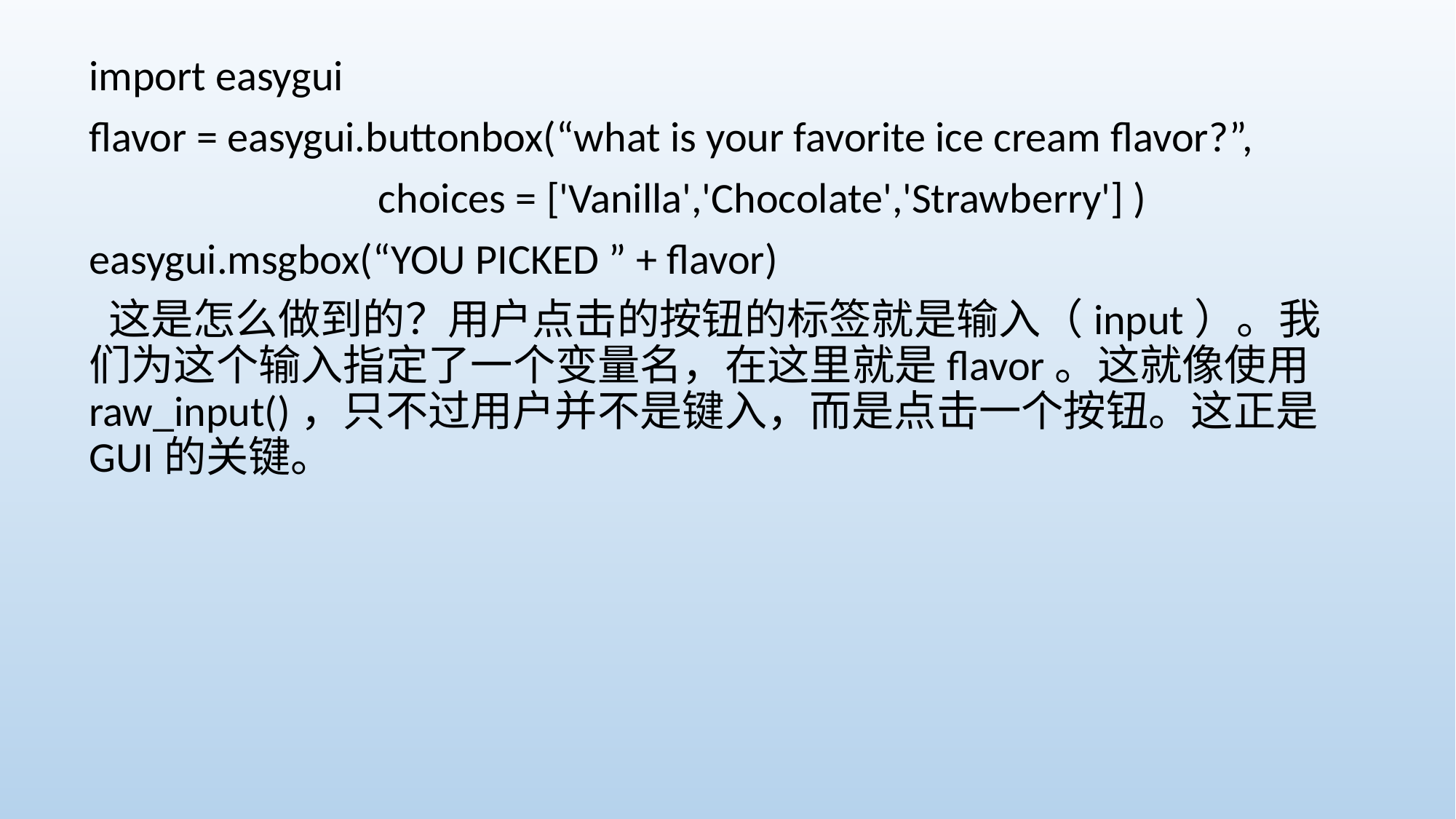

import easygui
flavor = easygui.buttonbox(“what is your favorite ice cream flavor?”,
                              choices = ['Vanilla','Chocolate','Strawberry'] )
easygui.msgbox(“YOU PICKED ” + flavor)
 这是怎么做到的？用户点击的按钮的标签就是输入（input）。我们为这个输入指定了一个变量名，在这里就是flavor。这就像使用raw_input()，只不过用户并不是键入，而是点击一个按钮。这正是GUI的关键。